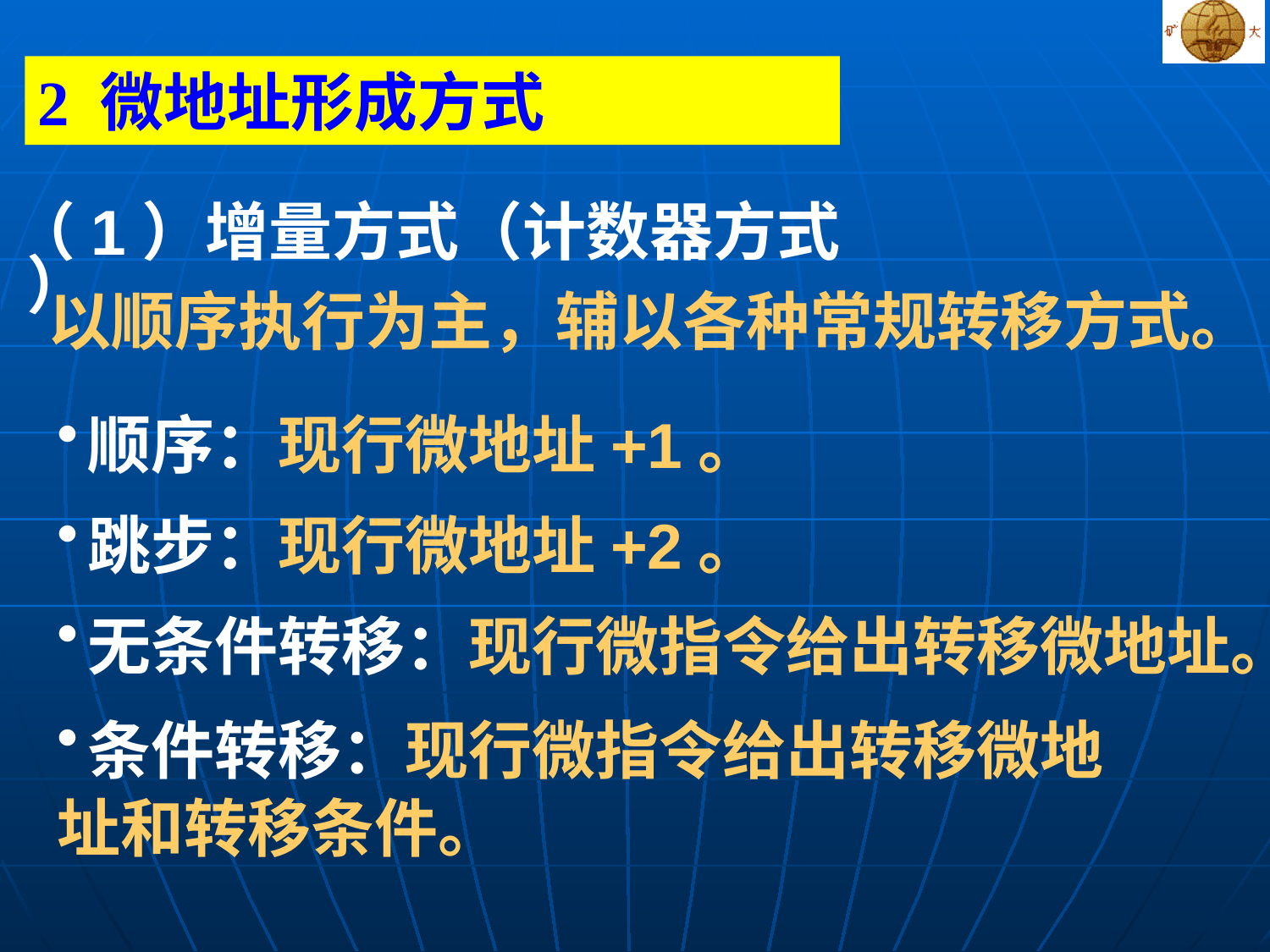

2 微地址形成方式
（1）增量方式（计数器方式 ）
以顺序执行为主，辅以各种常规转移方式。
顺序：现行微地址+1。
跳步：现行微地址+2。
无条件转移：现行微指令给出转移微地址。
条件转移：现行微指令给出转移微地
址和转移条件。